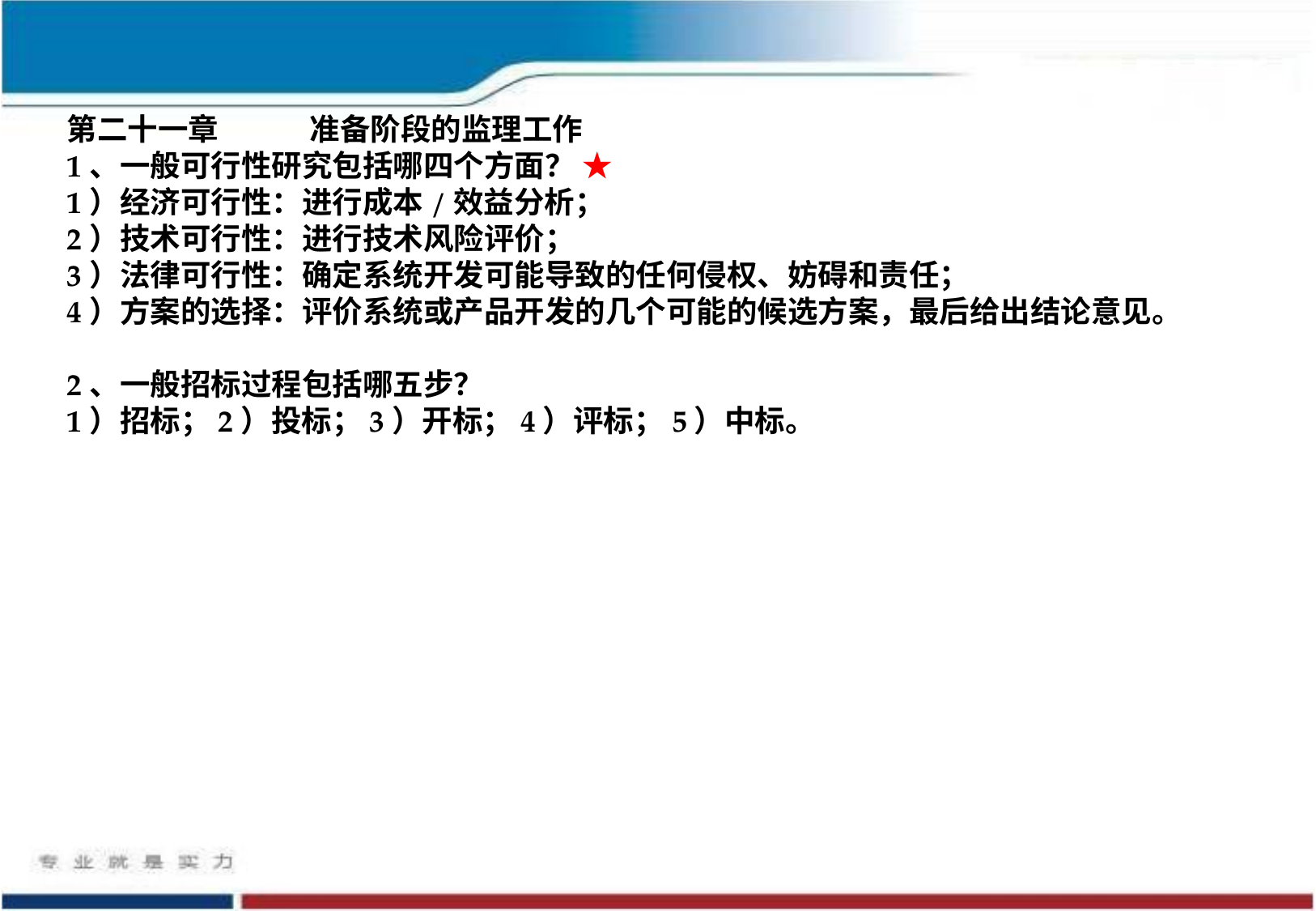

第二十一章	准备阶段的监理工作
1、一般可行性研究包括哪四个方面？ ★
1）经济可行性：进行成本/效益分析；
2）技术可行性：进行技术风险评价；
3）法律可行性：确定系统开发可能导致的任何侵权、妨碍和责任；
4）方案的选择：评价系统或产品开发的几个可能的候选方案，最后给出结论意见。

2、一般招标过程包括哪五步？
1）招标；2）投标；3）开标；4）评标；5）中标。